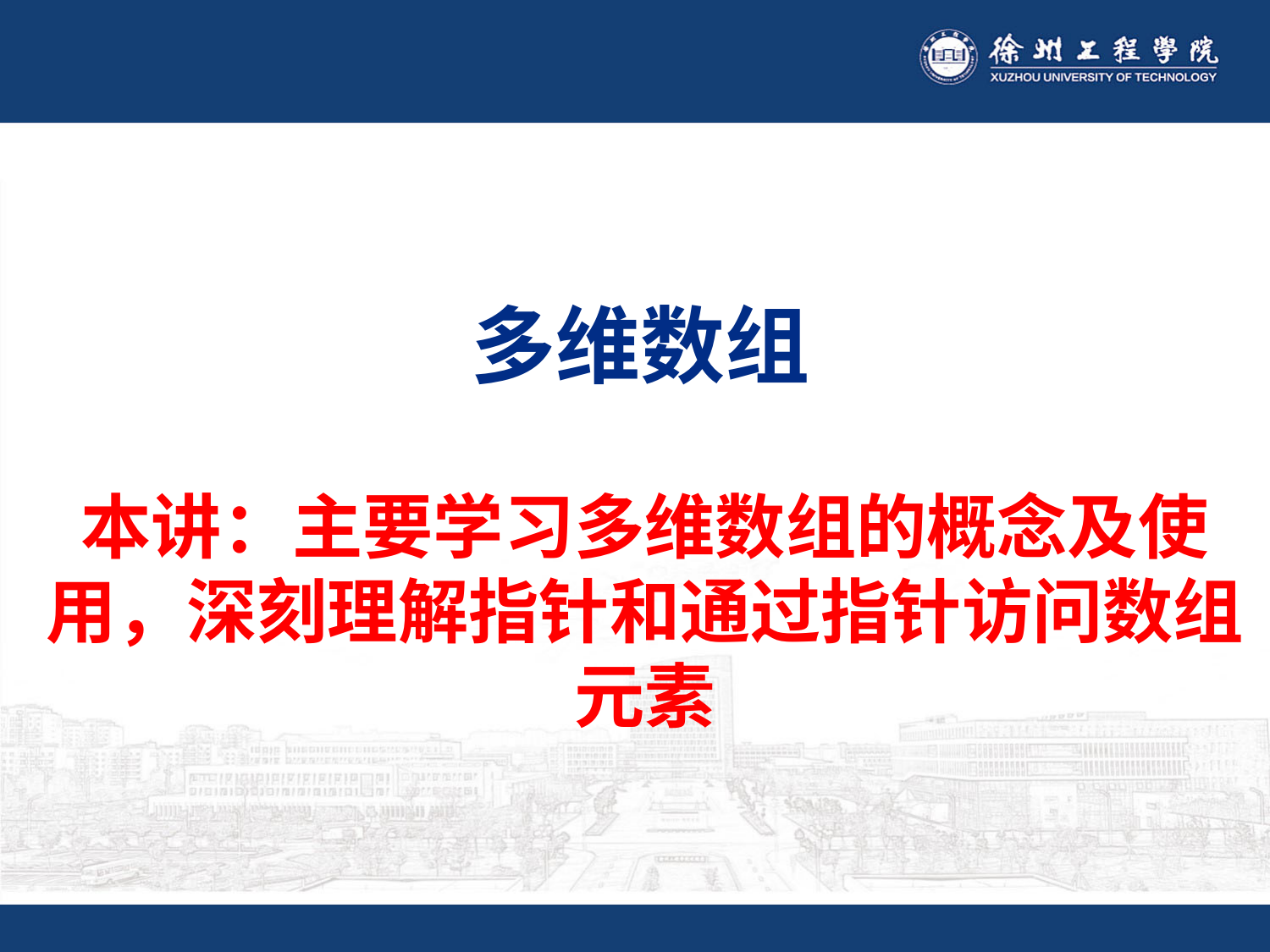

多维数组
本讲：主要学习多维数组的概念及使用，深刻理解指针和通过指针访问数组元素